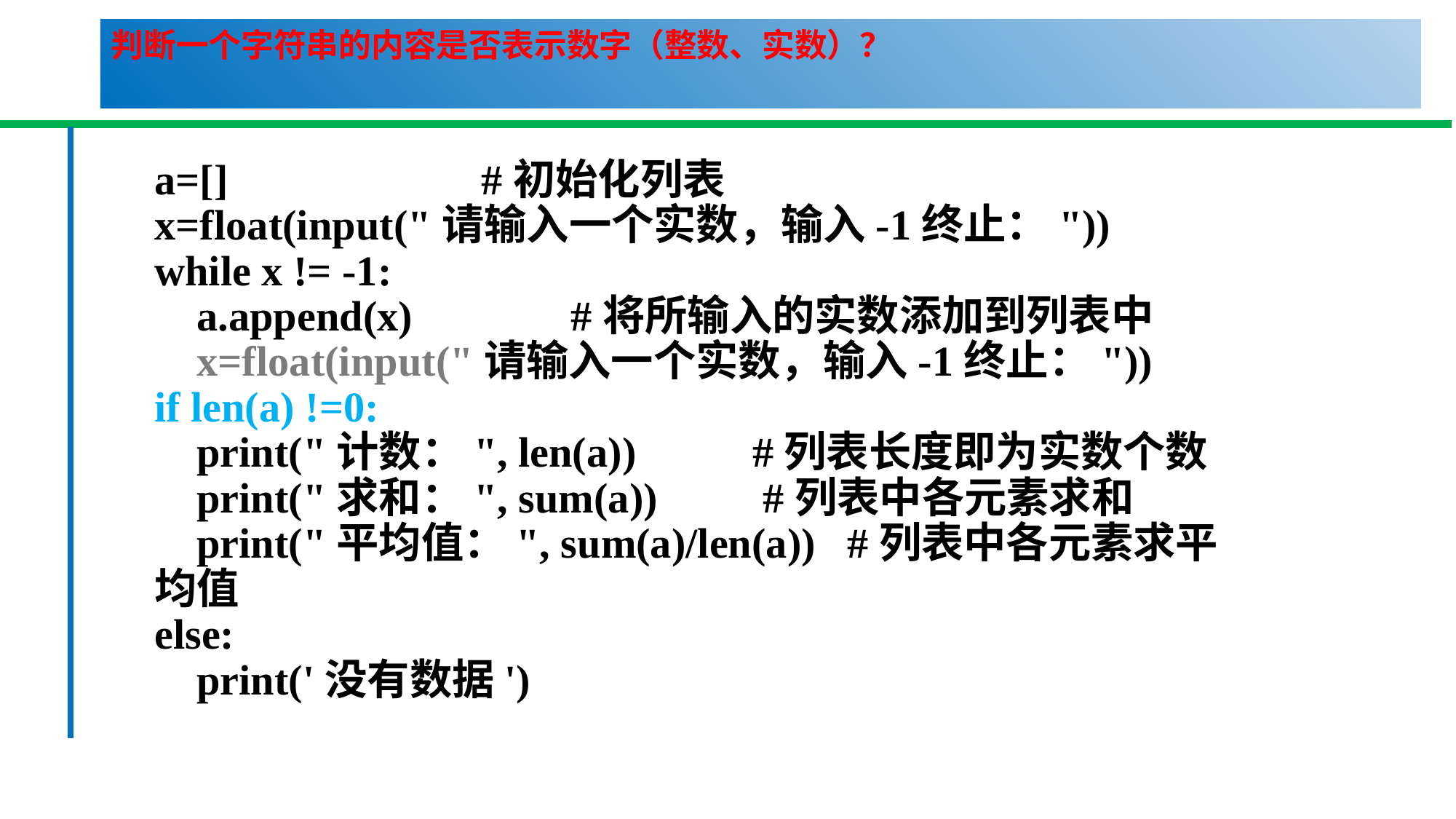

# 判断一个字符串的内容是否表示数字（整数、实数）？
a=[]                        #初始化列表
x=float(input("请输入一个实数，输入-1终止："))
while x != -1:
    a.append(x)               #将所输入的实数添加到列表中
    x=float(input("请输入一个实数，输入-1终止："))
if len(a) !=0:
    print("计数：", len(a))           #列表长度即为实数个数
    print("求和：", sum(a))          #列表中各元素求和
    print("平均值：", sum(a)/len(a))   #列表中各元素求平均值
else:
    print('没有数据')